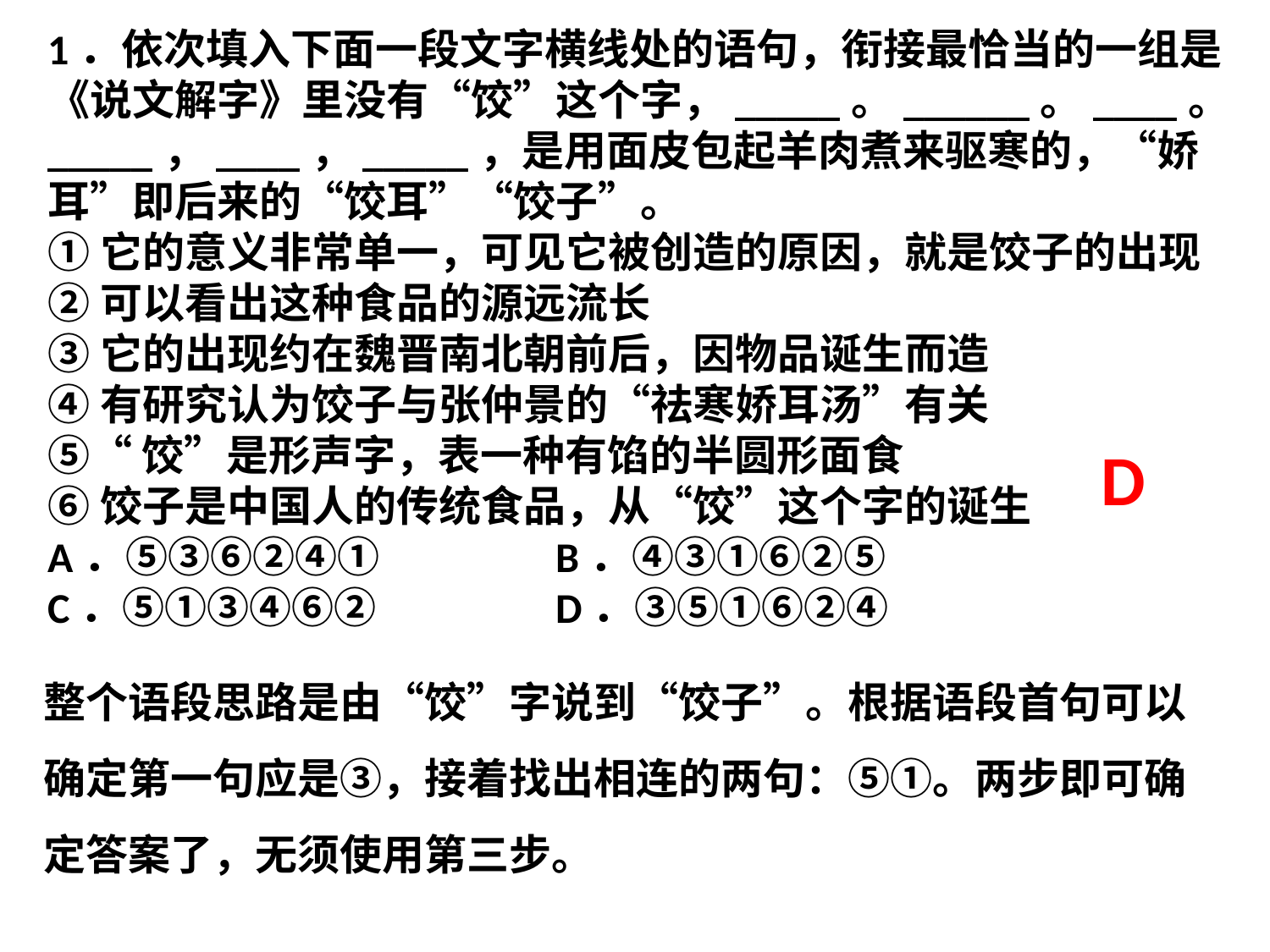

1．依次填入下面一段文字横线处的语句，衔接最恰当的一组是《说文解字》里没有“饺”这个字，_____。______。____。_____，____，_____，是用面皮包起羊肉煮来驱寒的，“娇耳”即后来的“饺耳”“饺子”。
①它的意义非常单一，可见它被创造的原因，就是饺子的出现
②可以看出这种食品的源远流长
③它的出现约在魏晋南北朝前后，因物品诞生而造
④有研究认为饺子与张仲景的“祛寒娇耳汤”有关
⑤“饺”是形声字，表一种有馅的半圆形面食
⑥饺子是中国人的传统食品，从“饺”这个字的诞生
A．⑤③⑥②④①  		B．④③①⑥②⑤
C．⑤①③④⑥②  		D．③⑤①⑥②④
D
整个语段思路是由“饺”字说到“饺子”。根据语段首句可以确定第一句应是③，接着找出相连的两句：⑤①。两步即可确定答案了，无须使用第三步。